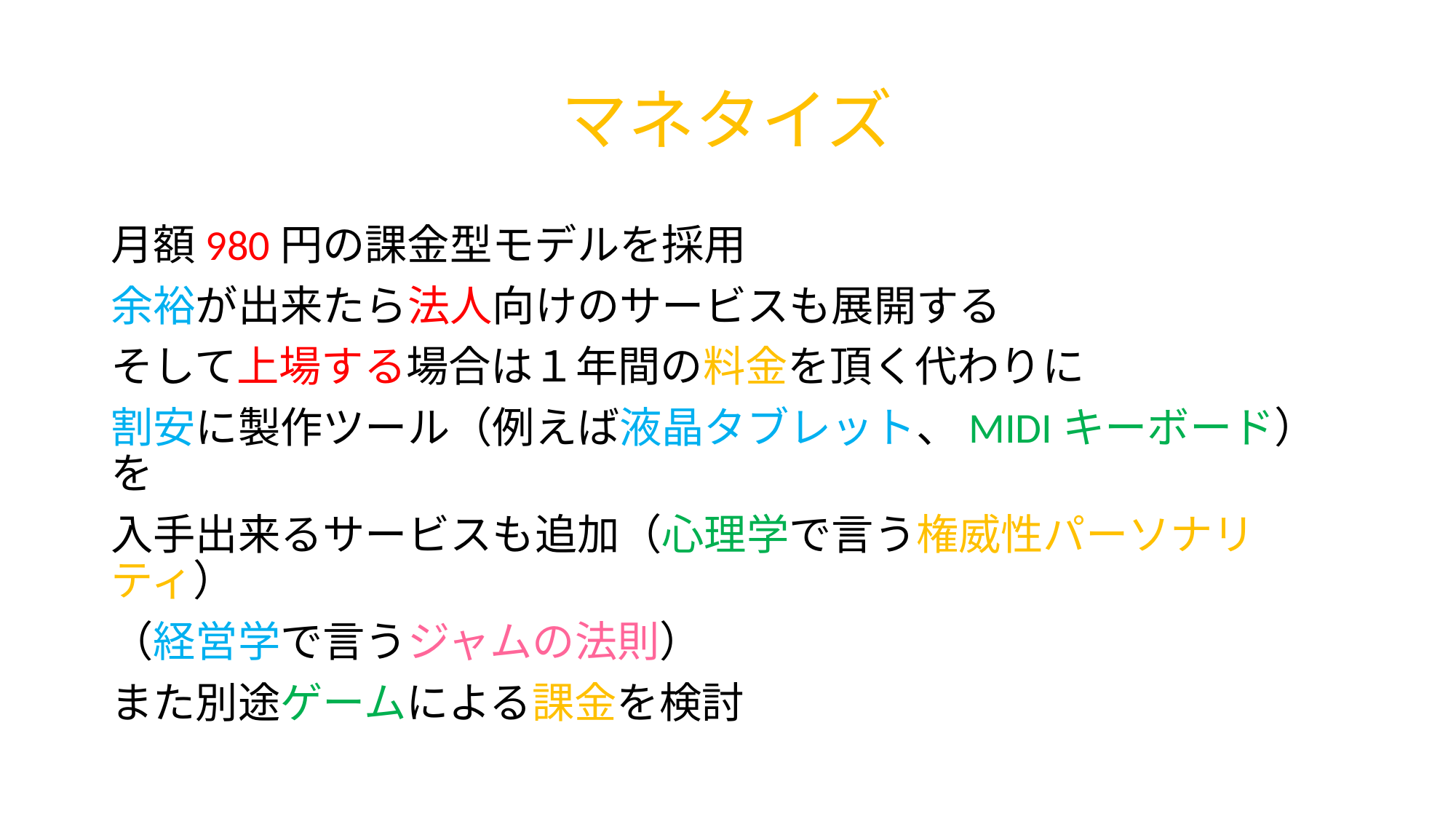

# マネタイズ
月額980円の課金型モデルを採用
余裕が出来たら法人向けのサービスも展開する
そして上場する場合は１年間の料金を頂く代わりに
割安に製作ツール（例えば液晶タブレット、MIDIキーボード）を
入手出来るサービスも追加（心理学で言う権威性パーソナリティ）
（経営学で言うジャムの法則）
また別途ゲームによる課金を検討